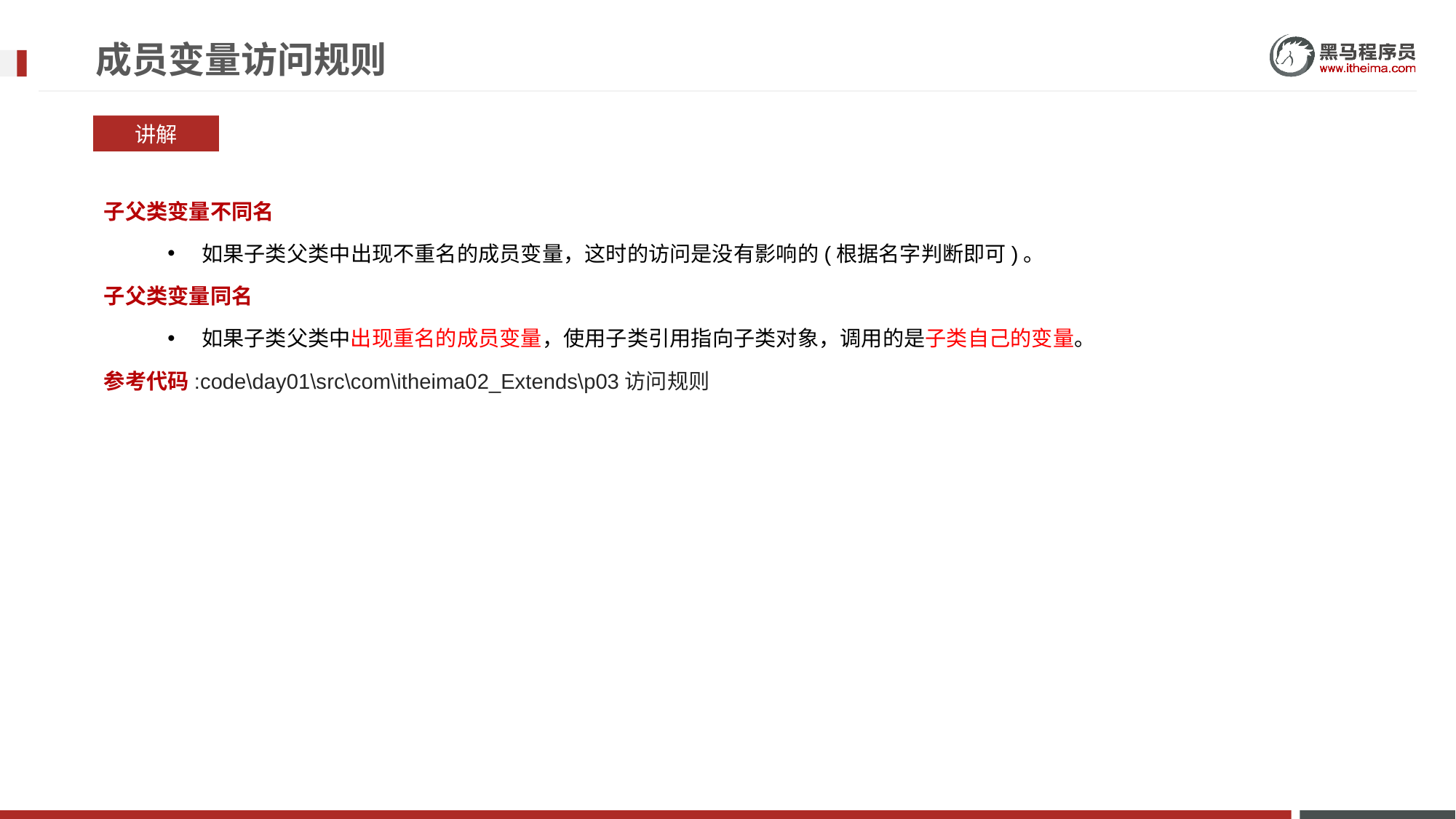

# 成员变量访问规则
讲解
子父类变量不同名
如果子类父类中出现不重名的成员变量，这时的访问是没有影响的(根据名字判断即可)。
子父类变量同名
如果子类父类中出现重名的成员变量，使用子类引用指向子类对象，调用的是子类自己的变量。
参考代码:code\day01\src\com\itheima02_Extends\p03访问规则